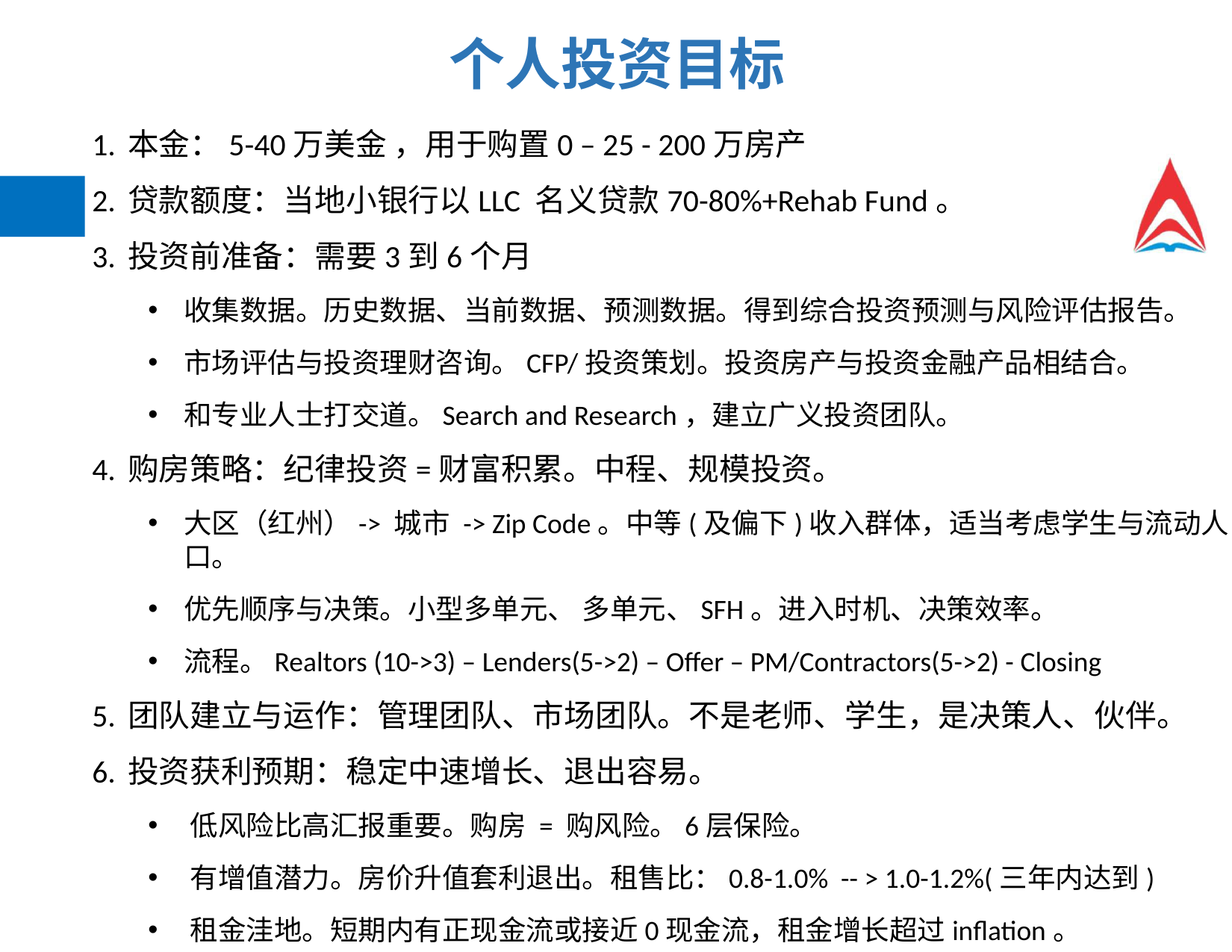

# 个人投资目标
本金：5-40万美金 ，用于购置0 – 25 - 200万房产
贷款额度：当地小银行以LLC 名义贷款70-80%+Rehab Fund。
投资前准备：需要3到6个月
收集数据。历史数据、当前数据、预测数据。得到综合投资预测与风险评估报告。
市场评估与投资理财咨询。CFP/投资策划。投资房产与投资金融产品相结合。
和专业人士打交道。Search and Research，建立广义投资团队。
购房策略：纪律投资=财富积累。中程、规模投资。
大区（红州）-> 城市 -> Zip Code。中等(及偏下)收入群体，适当考虑学生与流动人口。
优先顺序与决策。小型多单元、 多单元、SFH。进入时机、决策效率。
流程。Realtors (10->3) – Lenders(5->2) – Offer – PM/Contractors(5->2) - Closing
团队建立与运作：管理团队、市场团队。不是老师、学生，是决策人、伙伴。
投资获利预期：稳定中速增长、退出容易。
低风险比高汇报重要。购房 = 购风险。6层保险。
有增值潜力。房价升值套利退出。租售比：0.8-1.0%  -- > 1.0-1.2%(三年内达到)
租金洼地。短期内有正现金流或接近0现金流，租金增长超过inflation。